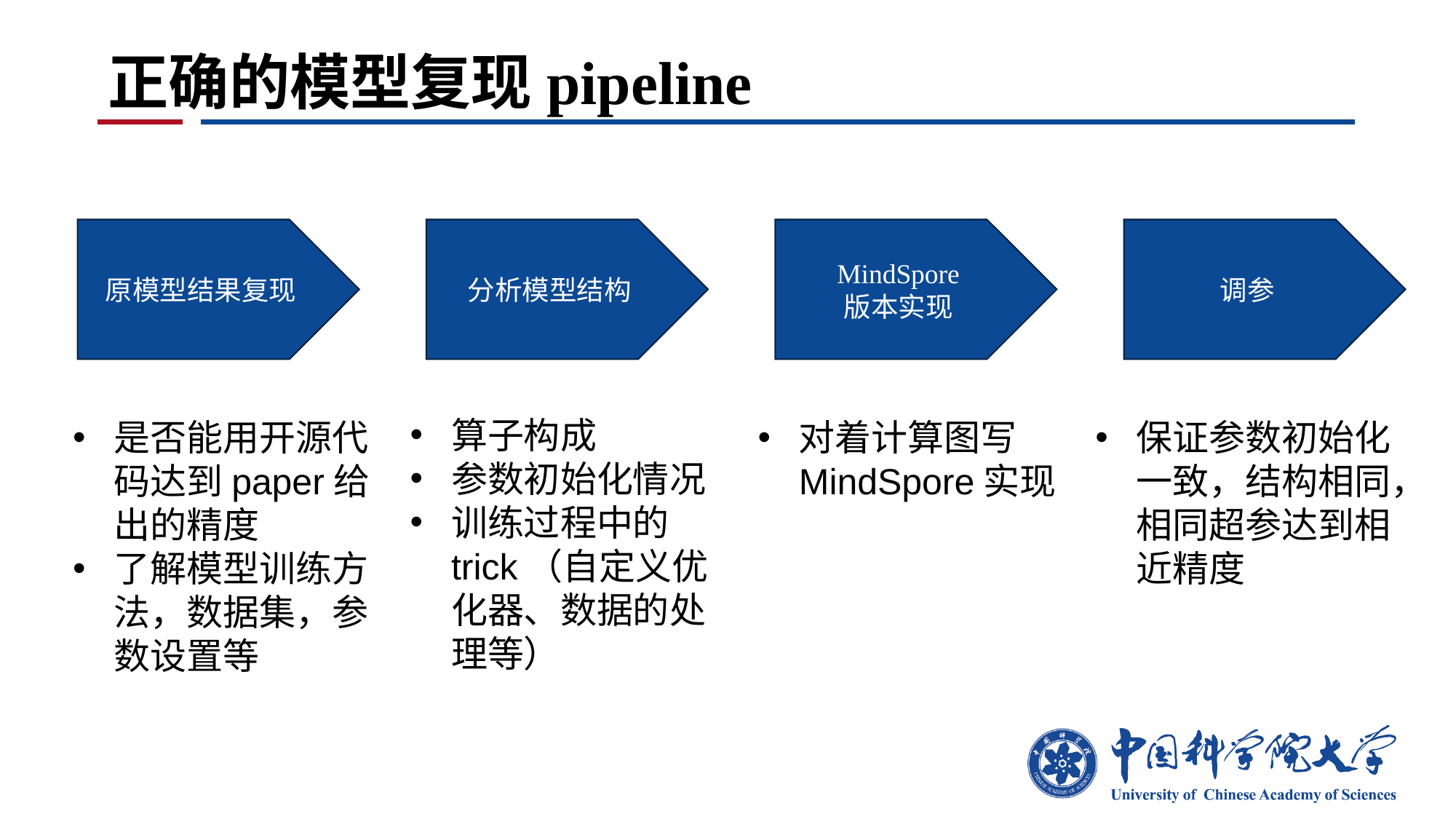

# 正确的模型复现pipeline
原模型结果复现
分析模型结构
MindSpore
版本实现
调参
算子构成
参数初始化情况
训练过程中的trick（自定义优化器、数据的处理等）
是否能用开源代码达到paper给出的精度
了解模型训练方法，数据集，参数设置等
对着计算图写MindSpore实现
保证参数初始化一致，结构相同，相同超参达到相近精度